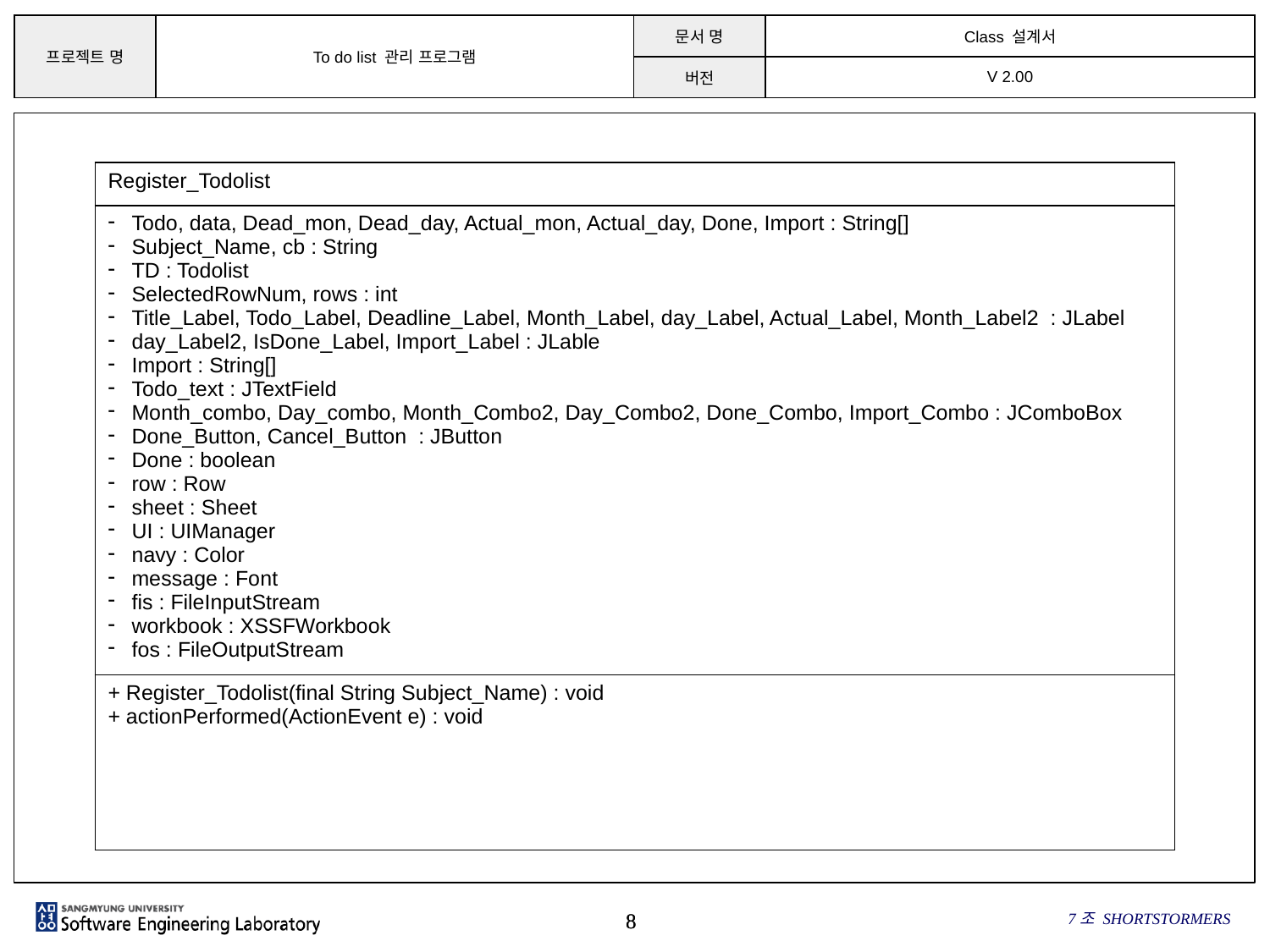

| Register\_Todolist |
| --- |
| Todo, data, Dead\_mon, Dead\_day, Actual\_mon, Actual\_day, Done, Import : String[] Subject\_Name, cb : String TD : Todolist SelectedRowNum, rows : int Title\_Label, Todo\_Label, Deadline\_Label, Month\_Label, day\_Label, Actual\_Label, Month\_Label2 : JLabel day\_Label2, IsDone\_Label, Import\_Label : JLable Import : String[] Todo\_text : JTextField Month\_combo, Day\_combo, Month\_Combo2, Day\_Combo2, Done\_Combo, Import\_Combo : JComboBox Done\_Button, Cancel\_Button : JButton Done : boolean row : Row sheet : Sheet UI : UIManager navy : Color message : Font fis : FileInputStream workbook : XSSFWorkbook fos : FileOutputStream |
| + Register\_Todolist(final String Subject\_Name) : void + actionPerformed(ActionEvent e) : void |
7조 SHORTSTORMERS